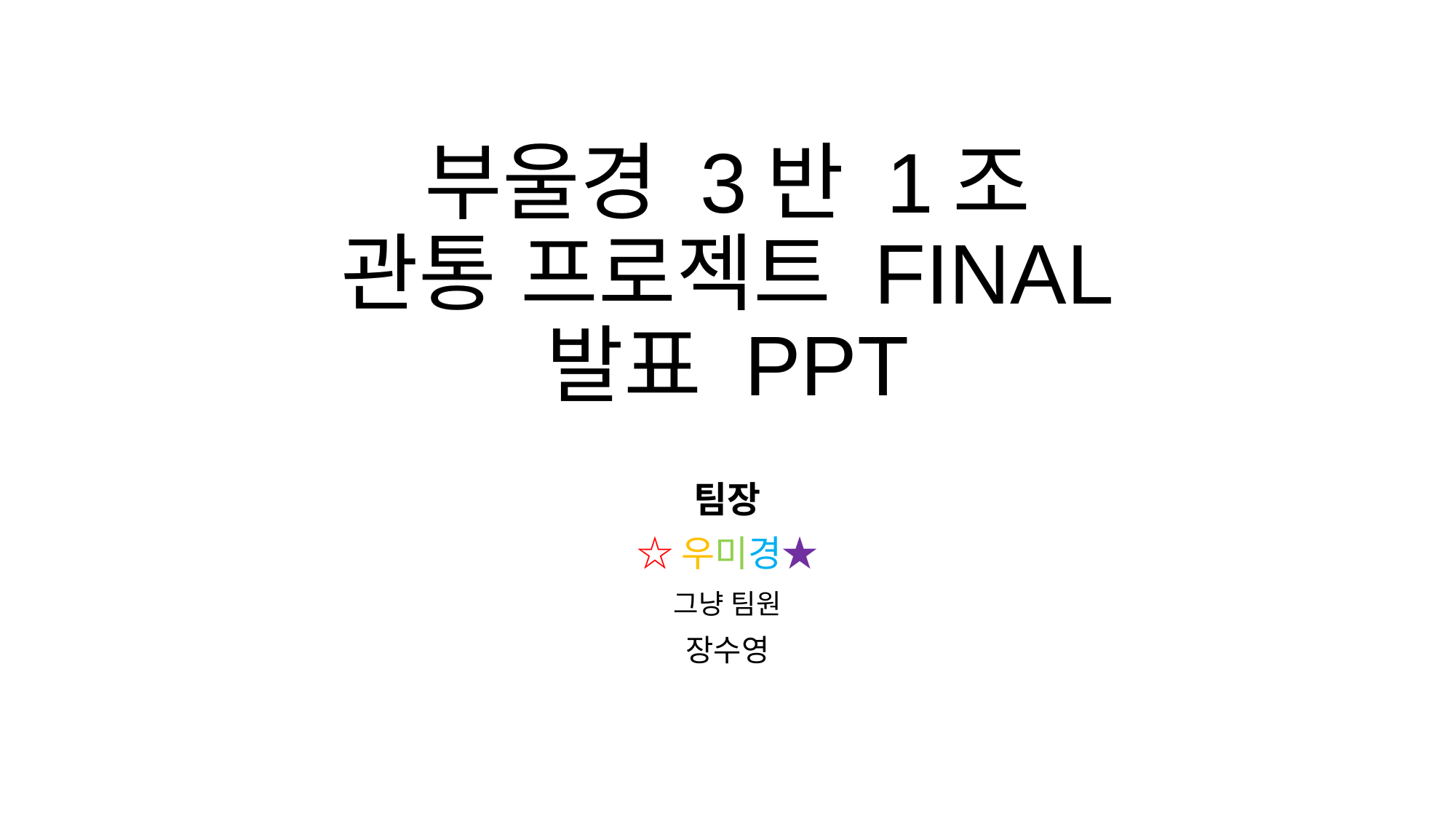

# 부울경 3반 1조 관통 프로젝트 FINAL 발표 PPT
팀장
☆우미경★
그냥 팀원
장수영